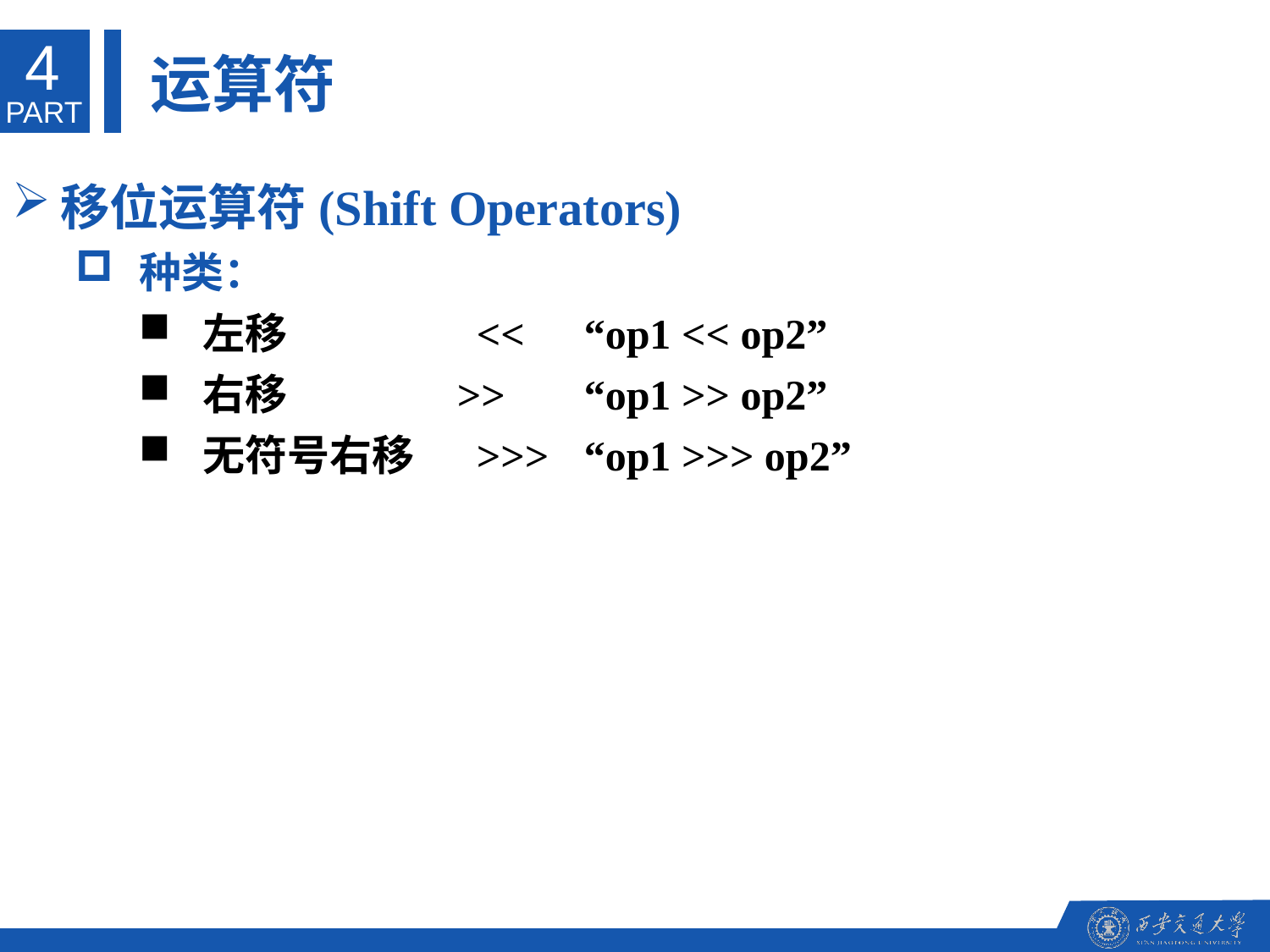

4
运算符
PART
移位运算符(Shift Operators)
种类：
左移		 << 	“op1 << op2”
右移		>>	“op1 >> op2”
无符号右移	 >>> 	“op1 >>> op2”